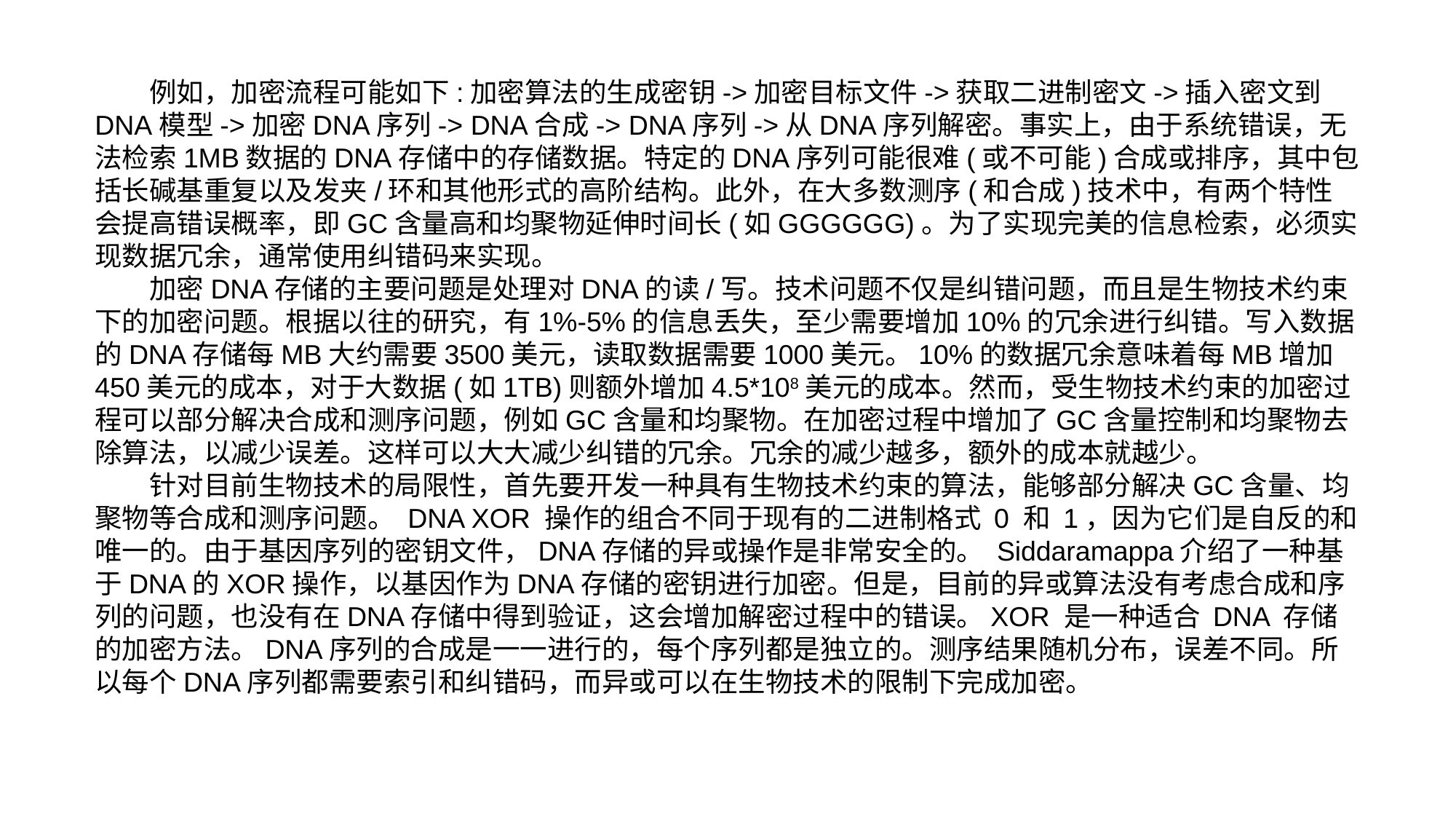

例如，加密流程可能如下:加密算法的生成密钥->加密目标文件->获取二进制密文->插入密文到DNA模型->加密DNA序列-> DNA合成-> DNA序列->从DNA序列解密。事实上，由于系统错误，无法检索1MB数据的DNA存储中的存储数据。特定的DNA序列可能很难(或不可能)合成或排序，其中包括长碱基重复以及发夹/环和其他形式的高阶结构。此外，在大多数测序(和合成)技术中，有两个特性会提高错误概率，即GC含量高和均聚物延伸时间长(如GGGGGG)。为了实现完美的信息检索，必须实现数据冗余，通常使用纠错码来实现。
加密DNA存储的主要问题是处理对DNA的读/写。技术问题不仅是纠错问题，而且是生物技术约束下的加密问题。根据以往的研究，有1%-5%的信息丢失，至少需要增加10%的冗余进行纠错。写入数据的DNA存储每MB大约需要3500美元，读取数据需要1000美元。10%的数据冗余意味着每MB增加450美元的成本，对于大数据(如1TB)则额外增加4.5*108美元的成本。然而，受生物技术约束的加密过程可以部分解决合成和测序问题，例如GC含量和均聚物。在加密过程中增加了GC含量控制和均聚物去除算法，以减少误差。这样可以大大减少纠错的冗余。冗余的减少越多，额外的成本就越少。
针对目前生物技术的局限性，首先要开发一种具有生物技术约束的算法，能够部分解决GC含量、均聚物等合成和测序问题。 DNA XOR 操作的组合不同于现有的二进制格式 0 和 1，因为它们是自反的和唯一的。由于基因序列的密钥文件，DNA存储的异或操作是非常安全的。 Siddaramappa介绍了一种基于DNA的XOR操作，以基因作为DNA存储的密钥进行加密。但是，目前的异或算法没有考虑合成和序列的问题，也没有在DNA存储中得到验证，这会增加解密过程中的错误。XOR 是一种适合 DNA 存储的加密方法。DNA序列的合成是一一进行的，每个序列都是独立的。测序结果随机分布，误差不同。所以每个DNA序列都需要索引和纠错码，而异或可以在生物技术的限制下完成加密。